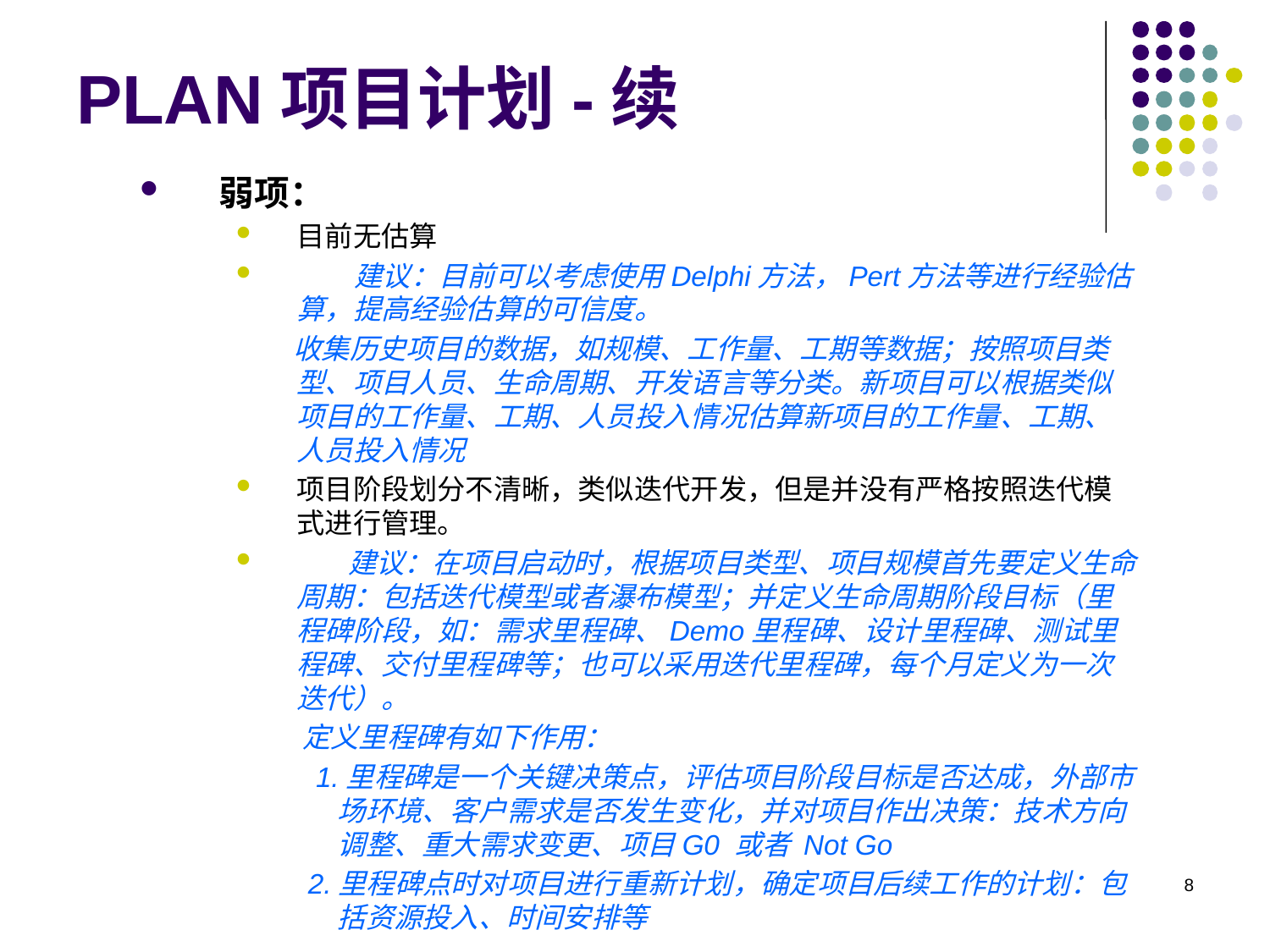

# PLAN项目计划-续
弱项：
目前无估算
        建议：目前可以考虑使用Delphi方法，Pert方法等进行经验估算，提高经验估算的可信度。
        收集历史项目的数据，如规模、工作量、工期等数据；按照项目类型、项目人员、生命周期、开发语言等分类。新项目可以根据类似项目的工作量、工期、人员投入情况估算新项目的工作量、工期、人员投入情况
项目阶段划分不清晰，类似迭代开发，但是并没有严格按照迭代模式进行管理。
       建议：在项目启动时，根据项目类型、项目规模首先要定义生命周期：包括迭代模型或者瀑布模型；并定义生命周期阶段目标（里程碑阶段，如：需求里程碑、Demo里程碑、设计里程碑、测试里程碑、交付里程碑等；也可以采用迭代里程碑，每个月定义为一次迭代）。
   定义里程碑有如下作用：
     1.里程碑是一个关键决策点，评估项目阶段目标是否达成，外部市场环境、客户需求是否发生变化，并对项目作出决策：技术方向调整、重大需求变更、项目G0 或者 Not Go
    2.里程碑点时对项目进行重新计划，确定项目后续工作的计划：包括资源投入、时间安排等
8